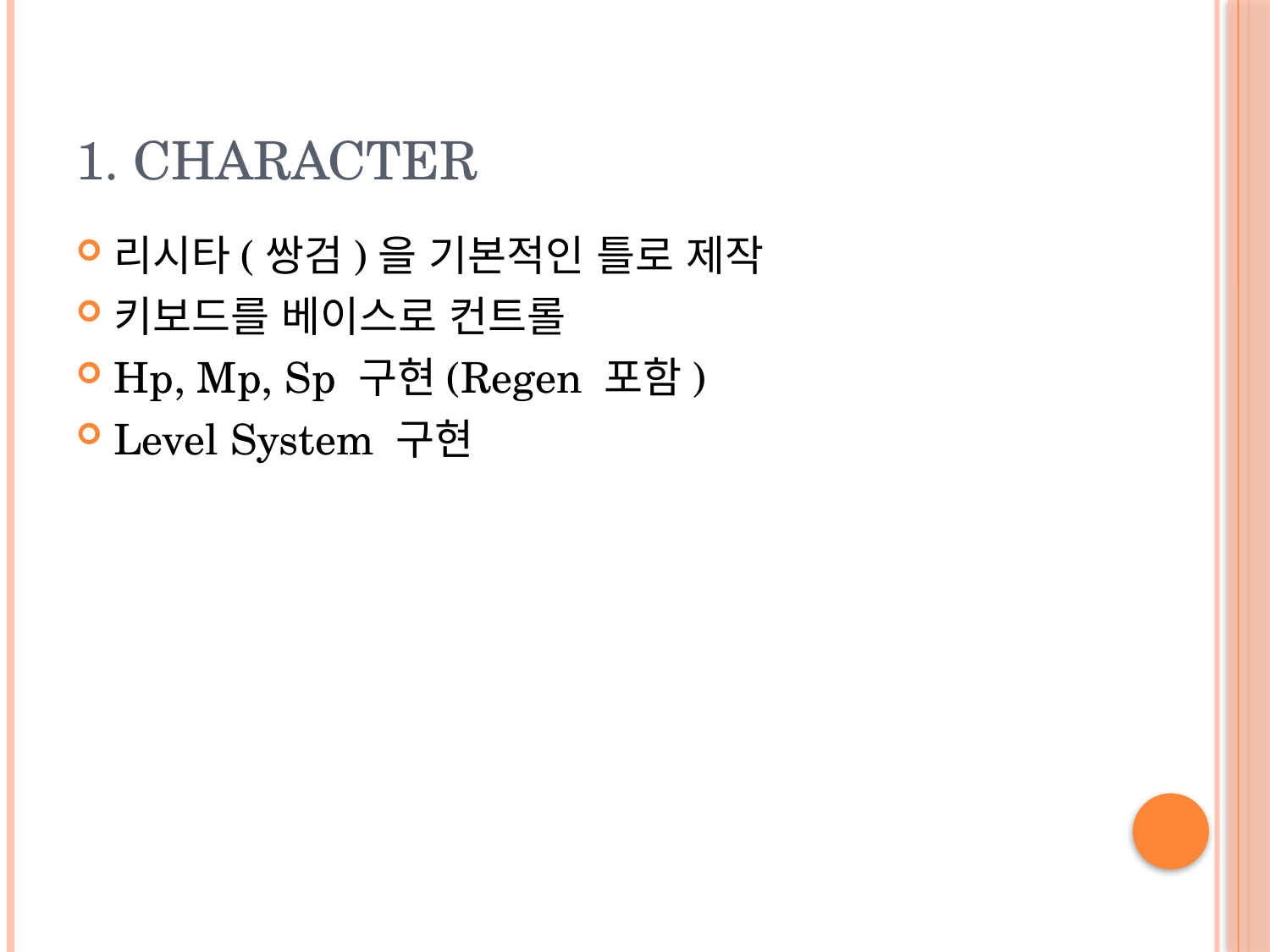

# 1. Character
리시타(쌍검)을 기본적인 틀로 제작
키보드를 베이스로 컨트롤
Hp, Mp, Sp 구현(Regen 포함)
Level System 구현